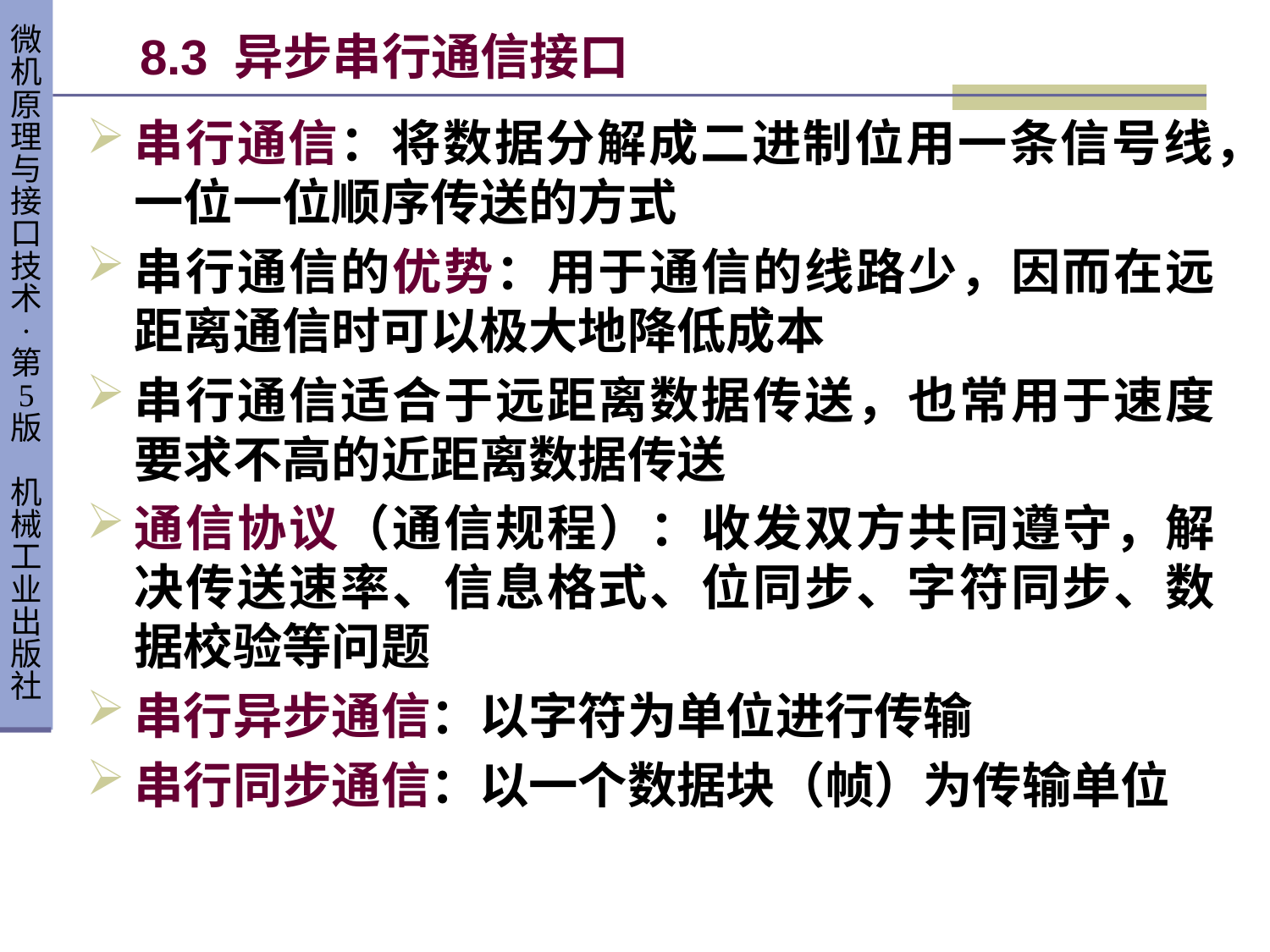

# 8.3 异步串行通信接口
串行通信：将数据分解成二进制位用一条信号线，一位一位顺序传送的方式
串行通信的优势：用于通信的线路少，因而在远距离通信时可以极大地降低成本
串行通信适合于远距离数据传送，也常用于速度要求不高的近距离数据传送
通信协议（通信规程）：收发双方共同遵守，解决传送速率、信息格式、位同步、字符同步、数据校验等问题
串行异步通信：以字符为单位进行传输
串行同步通信：以一个数据块（帧）为传输单位